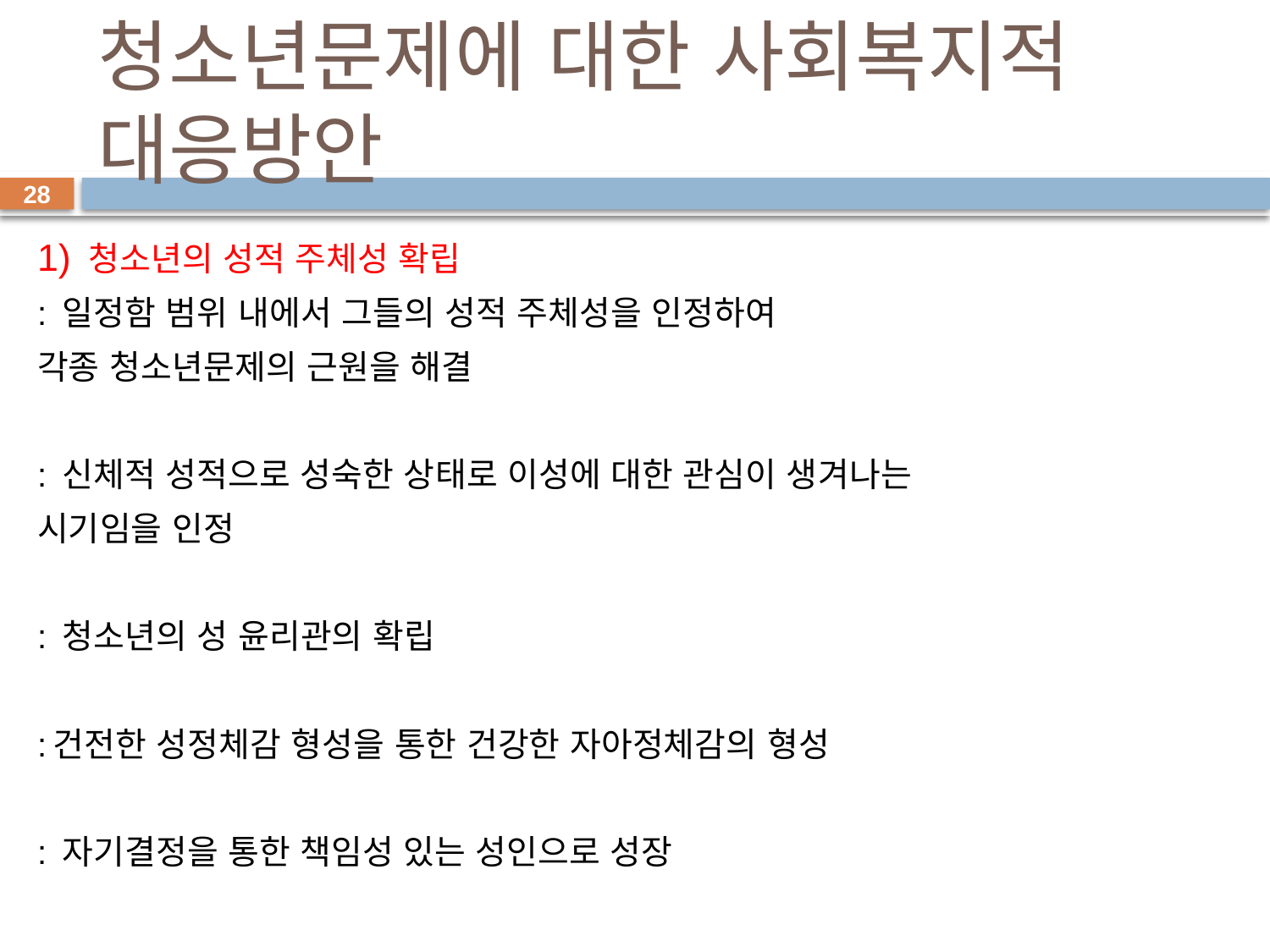

# 청소년문제에 대한 사회복지적 대응방안
28
1) 청소년의 성적 주체성 확립
: 일정함 범위 내에서 그들의 성적 주체성을 인정하여
각종 청소년문제의 근원을 해결

: 신체적 성적으로 성숙한 상태로 이성에 대한 관심이 생겨나는
시기임을 인정

: 청소년의 성 윤리관의 확립

:건전한 성정체감 형성을 통한 건강한 자아정체감의 형성

: 자기결정을 통한 책임성 있는 성인으로 성장